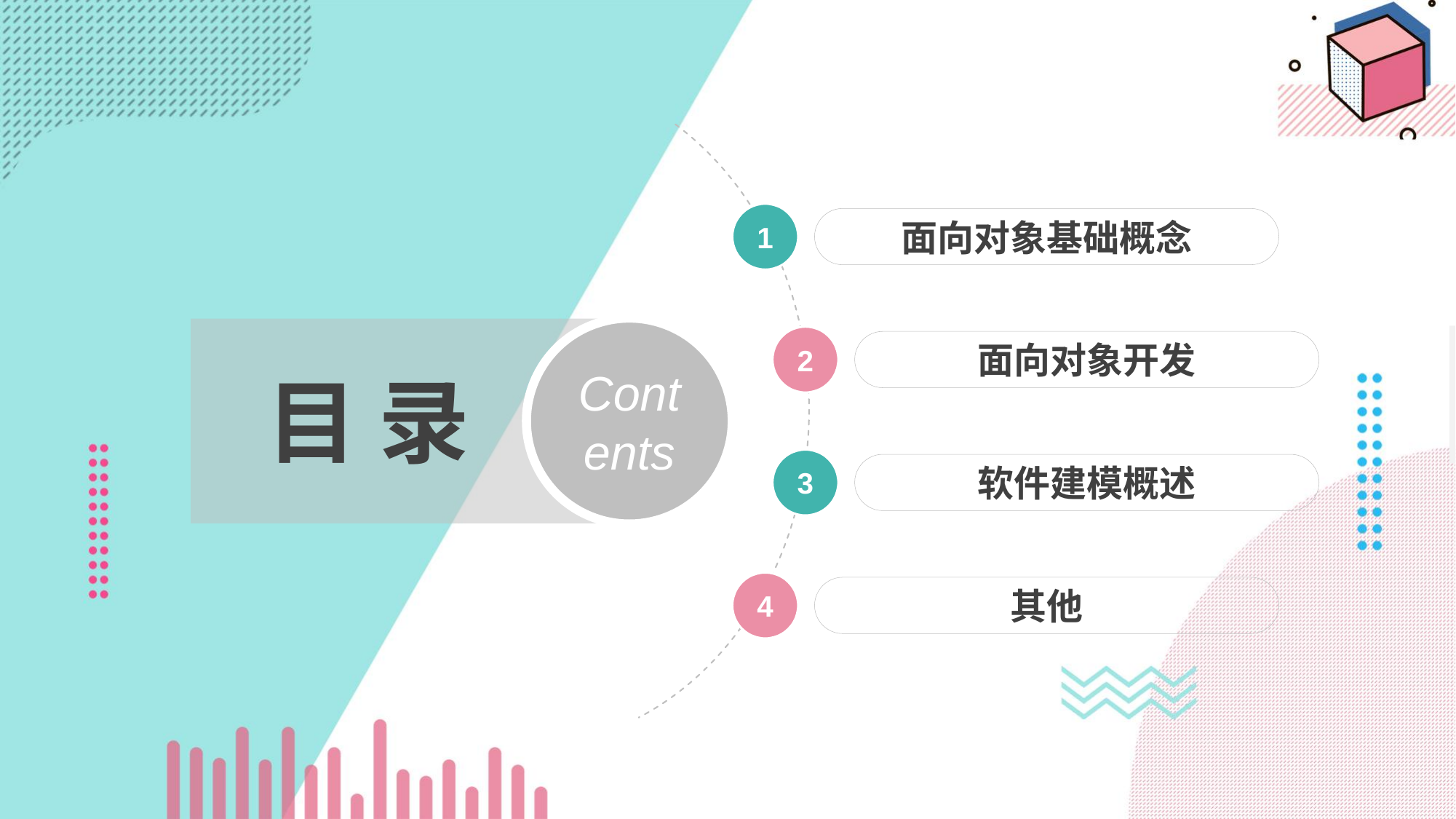

1
面向对象基础概念
2
面向对象开发
3
软件建模概述
4
其他
https://wwwyppptcom/
Contents

目 录